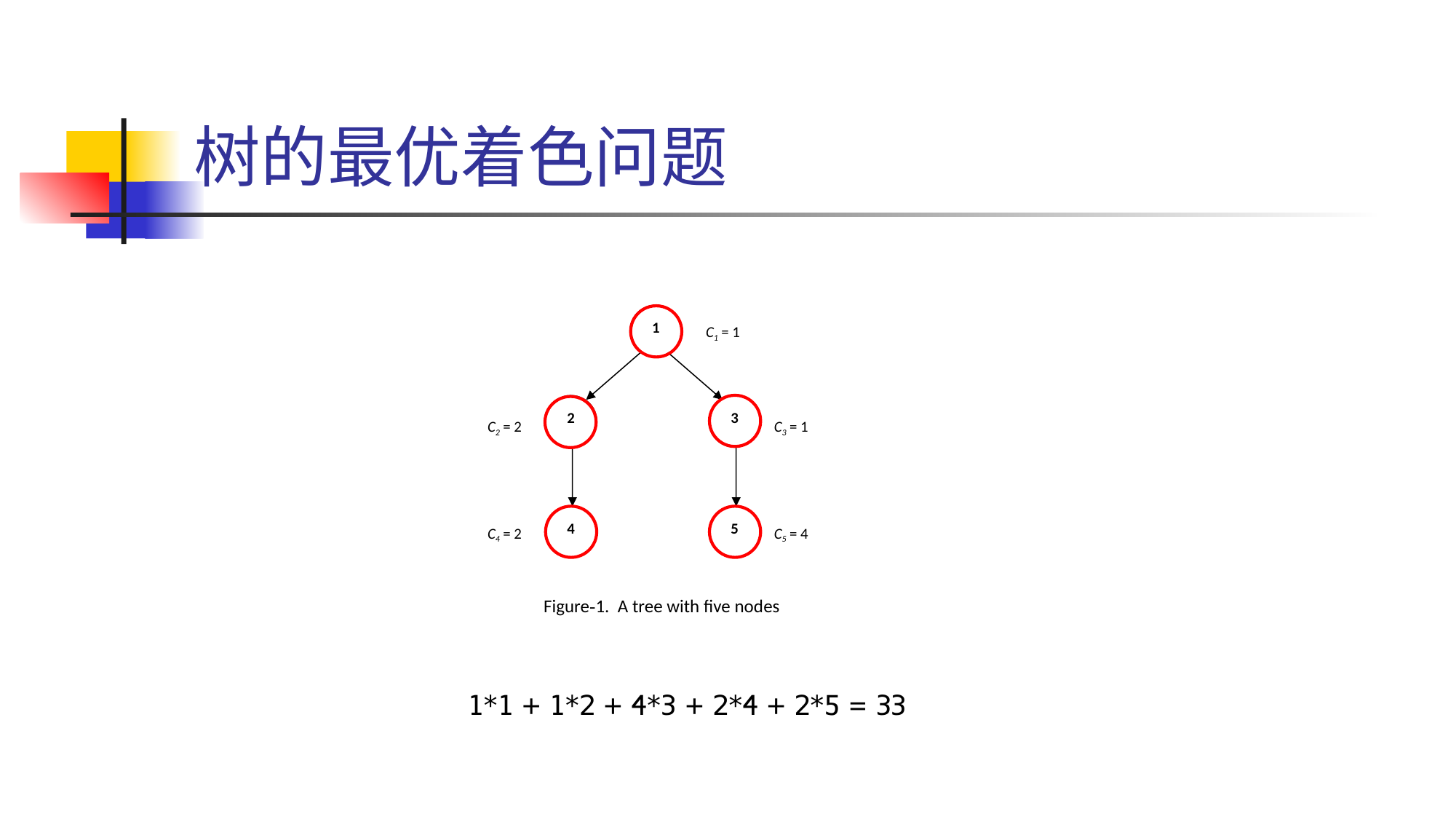

# 树的最优着色问题

1
C1 = 1

2
3
C2 = 2
C3 = 1

4
5
C4 = 2
C5 = 4
Figure-1.  A tree with five nodes

1*1 + 1*2 + 4*3 + 2*4 + 2*5 = 33